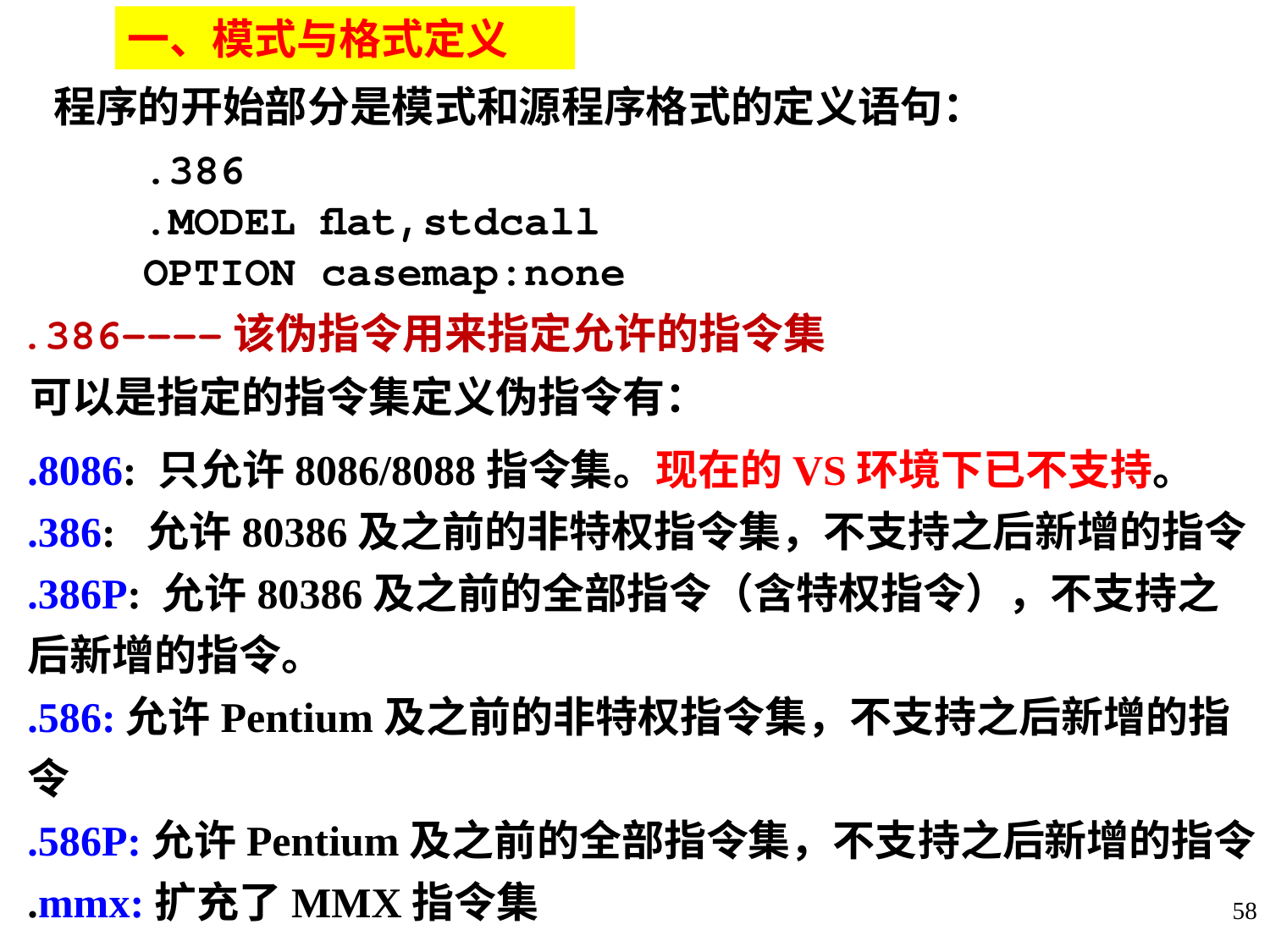

一、模式与格式定义
程序的开始部分是模式和源程序格式的定义语句：
	.386
	.MODEL flat,stdcall
	OPTION casemap:none
.386----该伪指令用来指定允许的指令集
可以是指定的指令集定义伪指令有：
.8086: 只允许8086/8088指令集。现在的VS环境下已不支持。
.386:  允许80386及之前的非特权指令集，不支持之后新增的指令
.386P: 允许80386及之前的全部指令（含特权指令），不支持之后新增的指令。
.586:允许Pentium及之前的非特权指令集，不支持之后新增的指令
.586P:允许Pentium及之前的全部指令集，不支持之后新增的指令
.mmx:扩充了MMX指令集
……
58